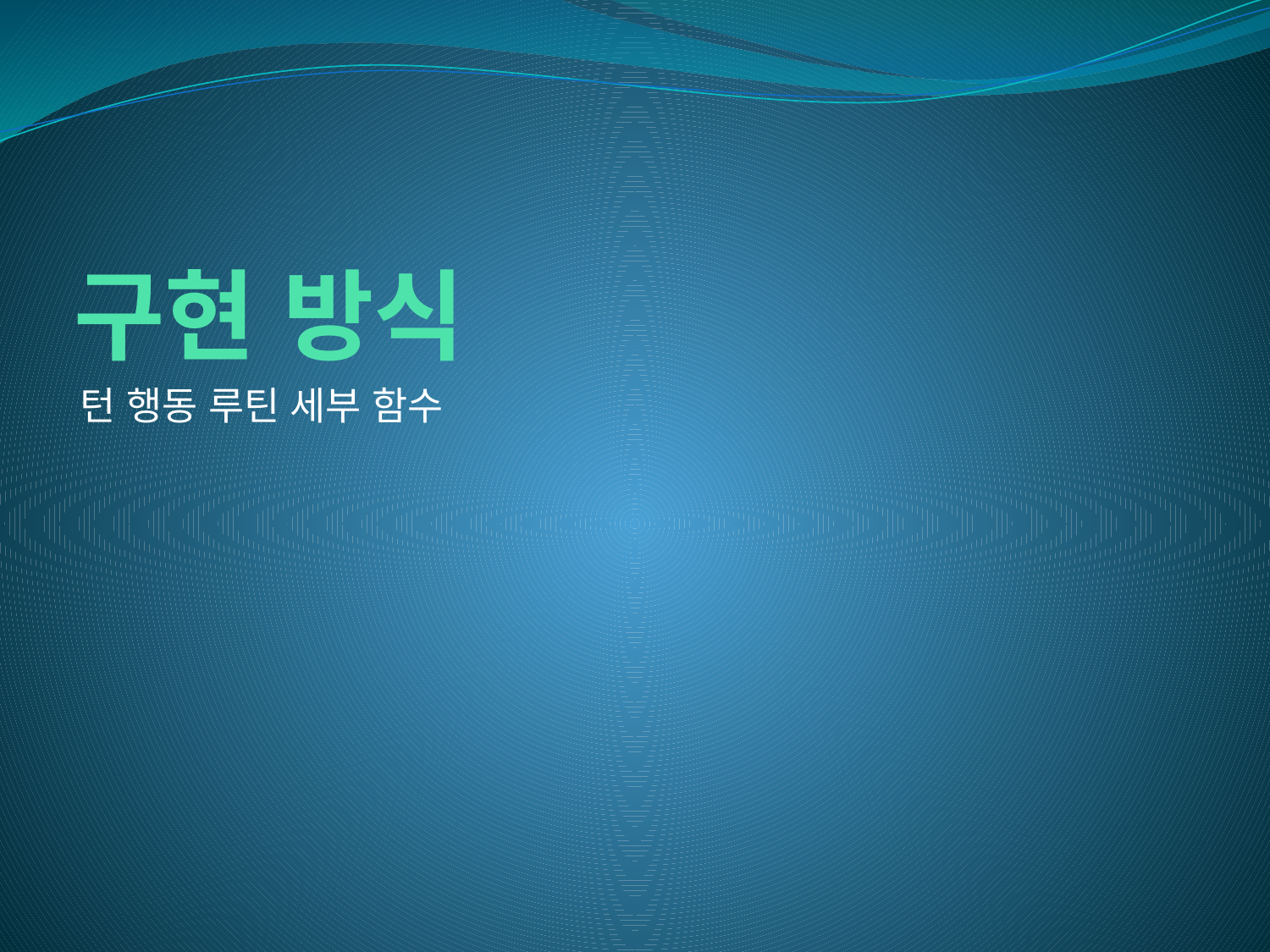

# 구현 방식
턴 행동 루틴 세부 함수